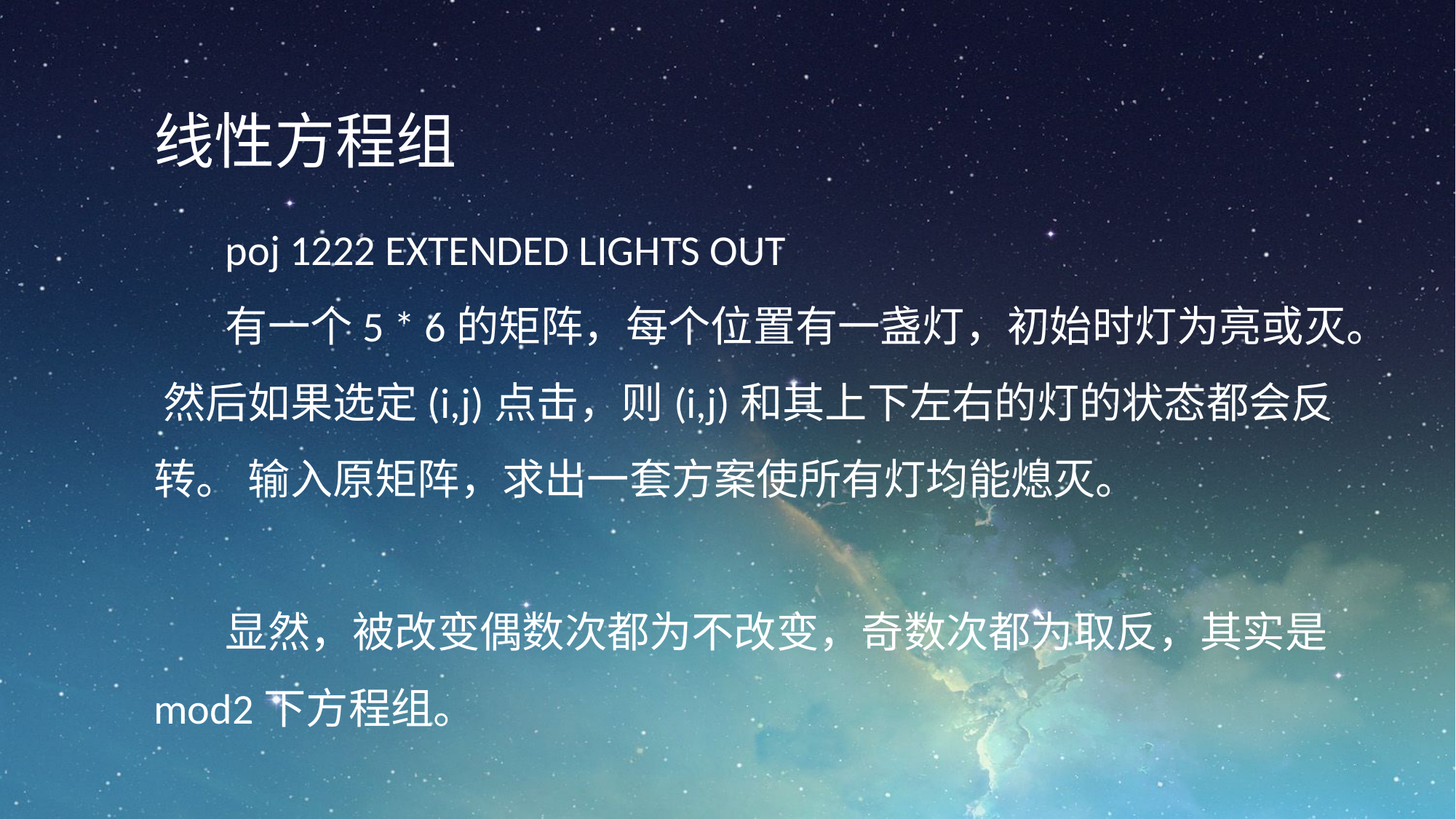

线性方程组
poj 1222 EXTENDED LIGHTS OUT
有一个5 * 6的矩阵，每个位置有一盏灯，初始时灯为亮或灭。 然后如果选定(i,j)点击，则(i,j)和其上下左右的灯的状态都会反转。 输入原矩阵，求出一套方案使所有灯均能熄灭。

显然，被改变偶数次都为不改变，奇数次都为取反，其实是mod2下方程组。